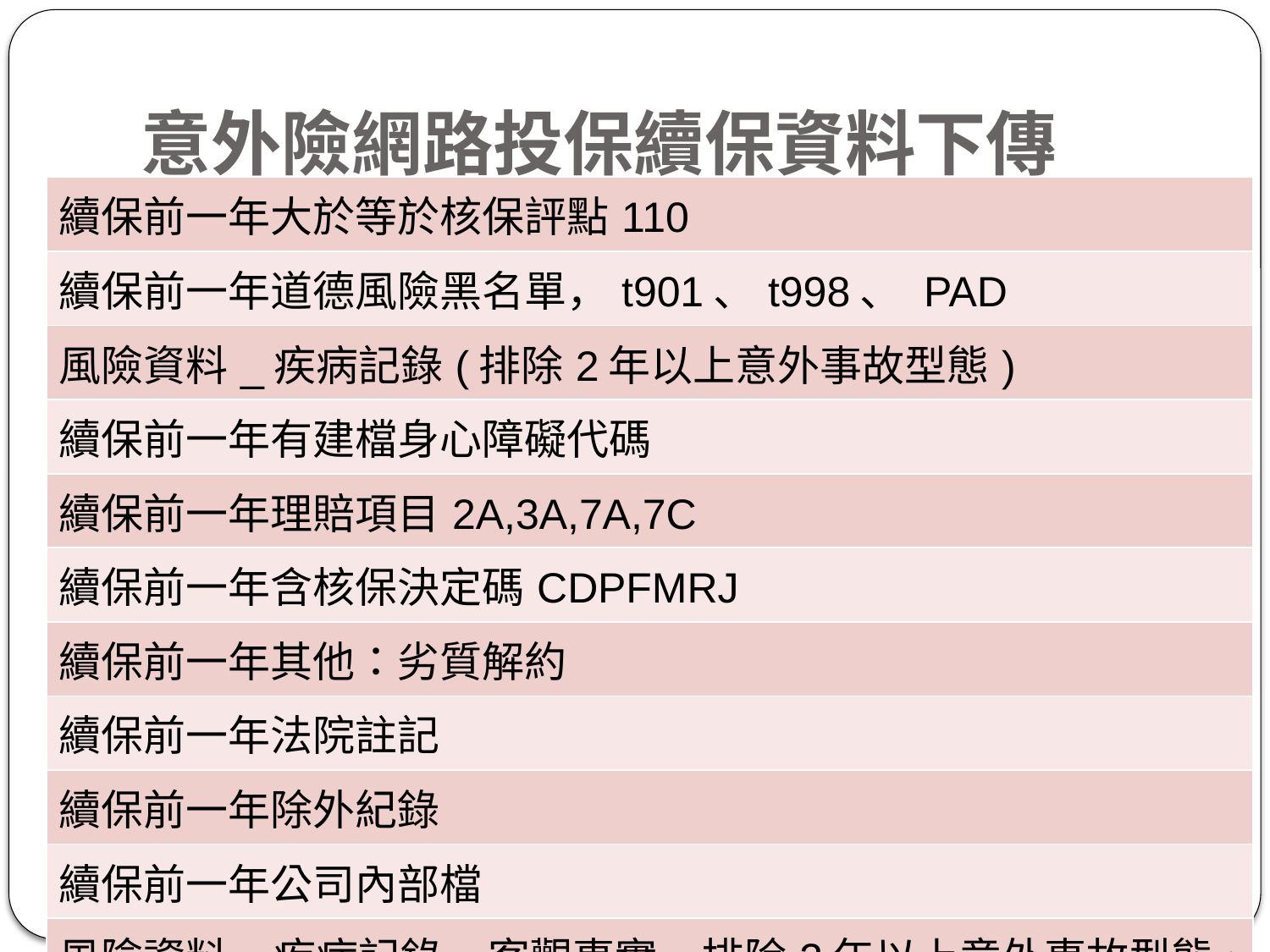

# 意外險網路投保續保資料下傳
| 續保前一年大於等於核保評點110 |
| --- |
| 續保前一年道德風險黑名單，t901、t998、 PAD |
| 風險資料\_疾病記錄(排除2年以上意外事故型態) |
| 續保前一年有建檔身心障礙代碼 |
| 續保前一年理賠項目2A,3A,7A,7C |
| 續保前一年含核保決定碼CDPFMRJ |
| 續保前一年其他：劣質解約 |
| 續保前一年法院註記 |
| 續保前一年除外紀錄 |
| 續保前一年公司內部檔 |
| 風險資料\_疾病記錄\_客觀事實\_排除2年以上意外事故型態、排除129項理賠超過1個月 |
檢核-健康險